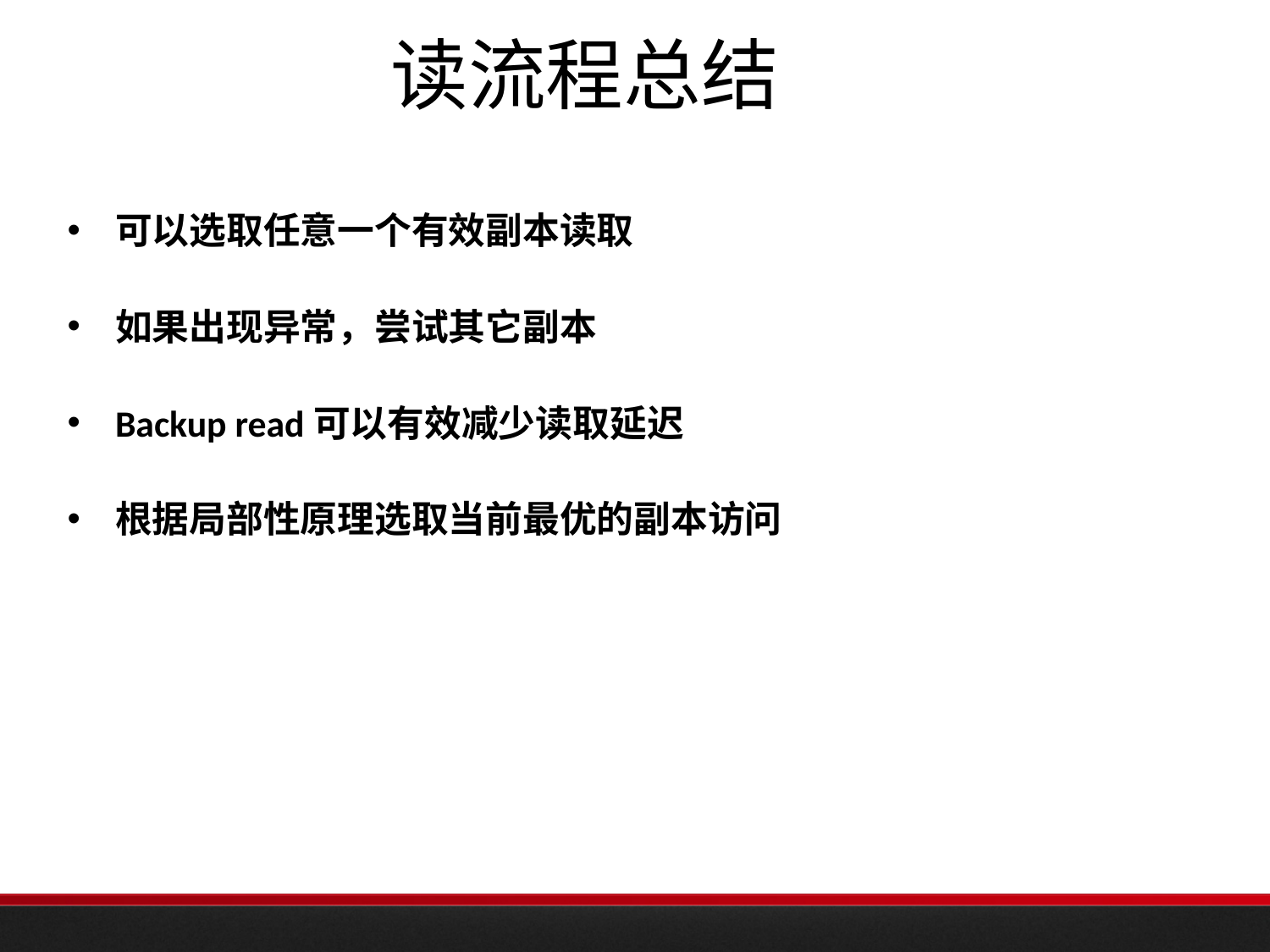

# 读流程总结
可以选取任意一个有效副本读取
如果出现异常，尝试其它副本
Backup read可以有效减少读取延迟
根据局部性原理选取当前最优的副本访问